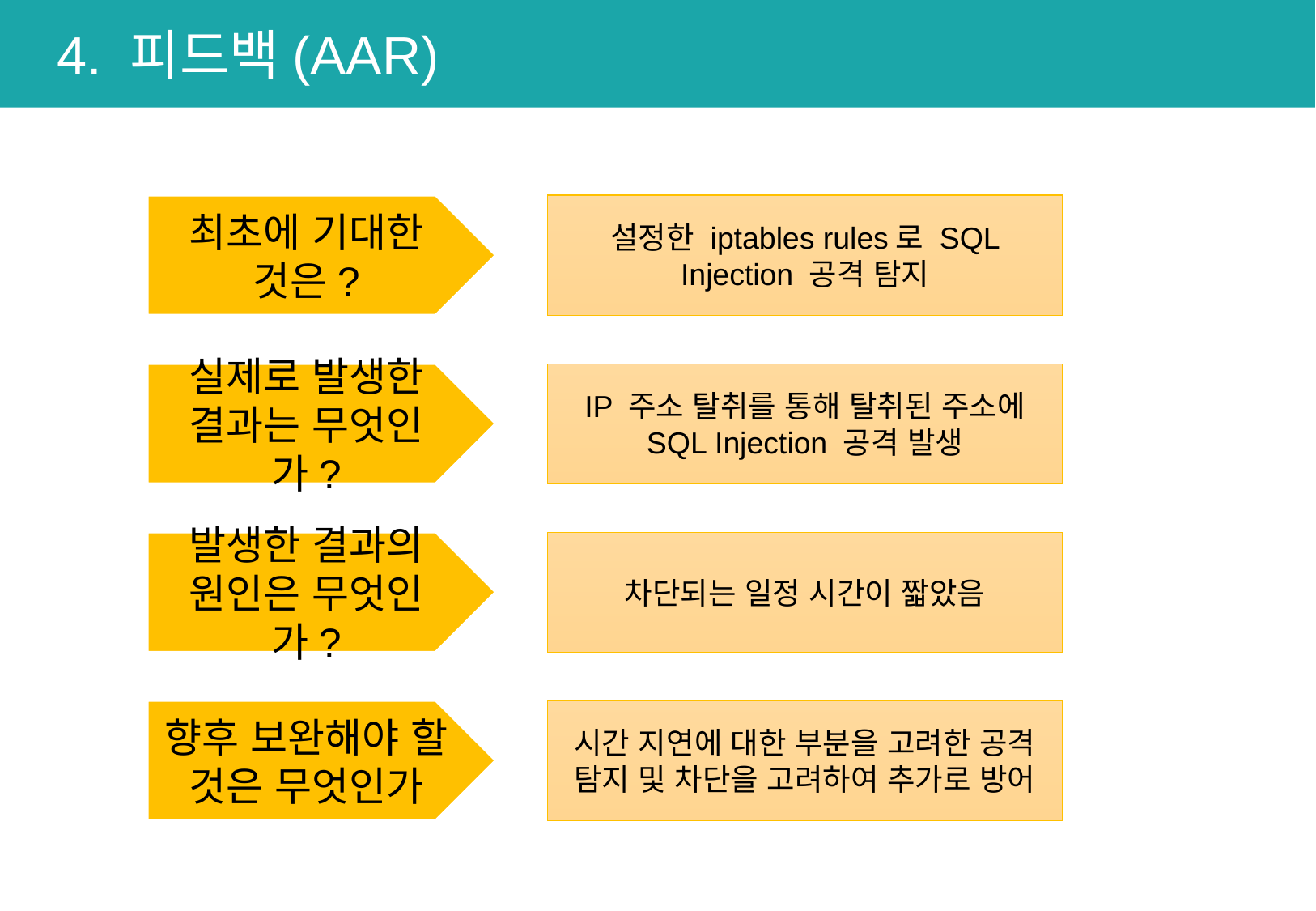

# 4. 피드백(AAR)
최초에 기대한 것은?
설정한 iptables rules로 SQL Injection 공격 탐지
실제로 발생한 결과는 무엇인가?
IP 주소 탈취를 통해 탈취된 주소에 SQL Injection 공격 발생
발생한 결과의 원인은 무엇인가?
차단되는 일정 시간이 짧았음
향후 보완해야 할 것은 무엇인가
시간 지연에 대한 부분을 고려한 공격 탐지 및 차단을 고려하여 추가로 방어